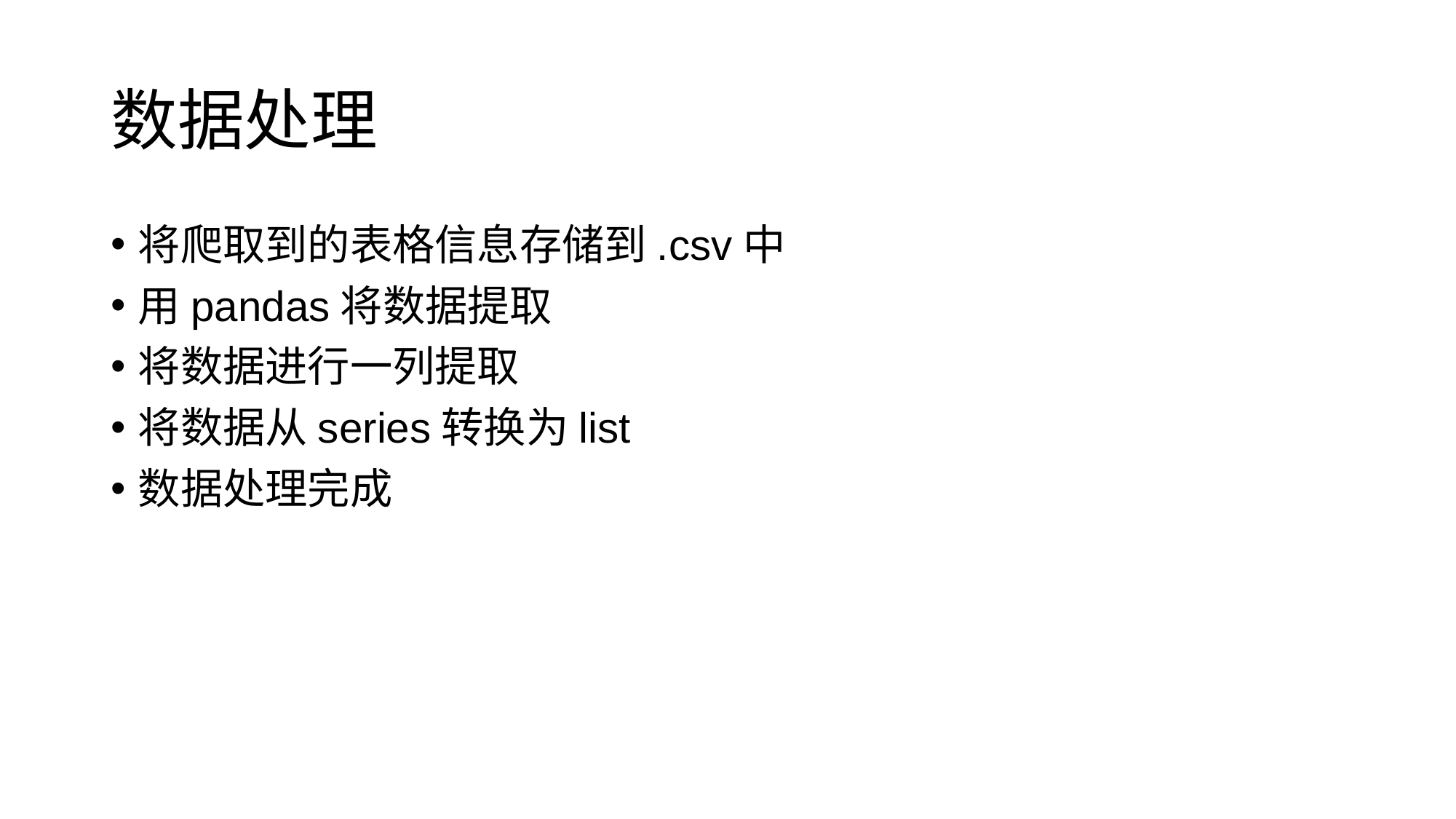

# 数据处理
将爬取到的表格信息存储到.csv中
用pandas将数据提取
将数据进行一列提取
将数据从series转换为list
数据处理完成